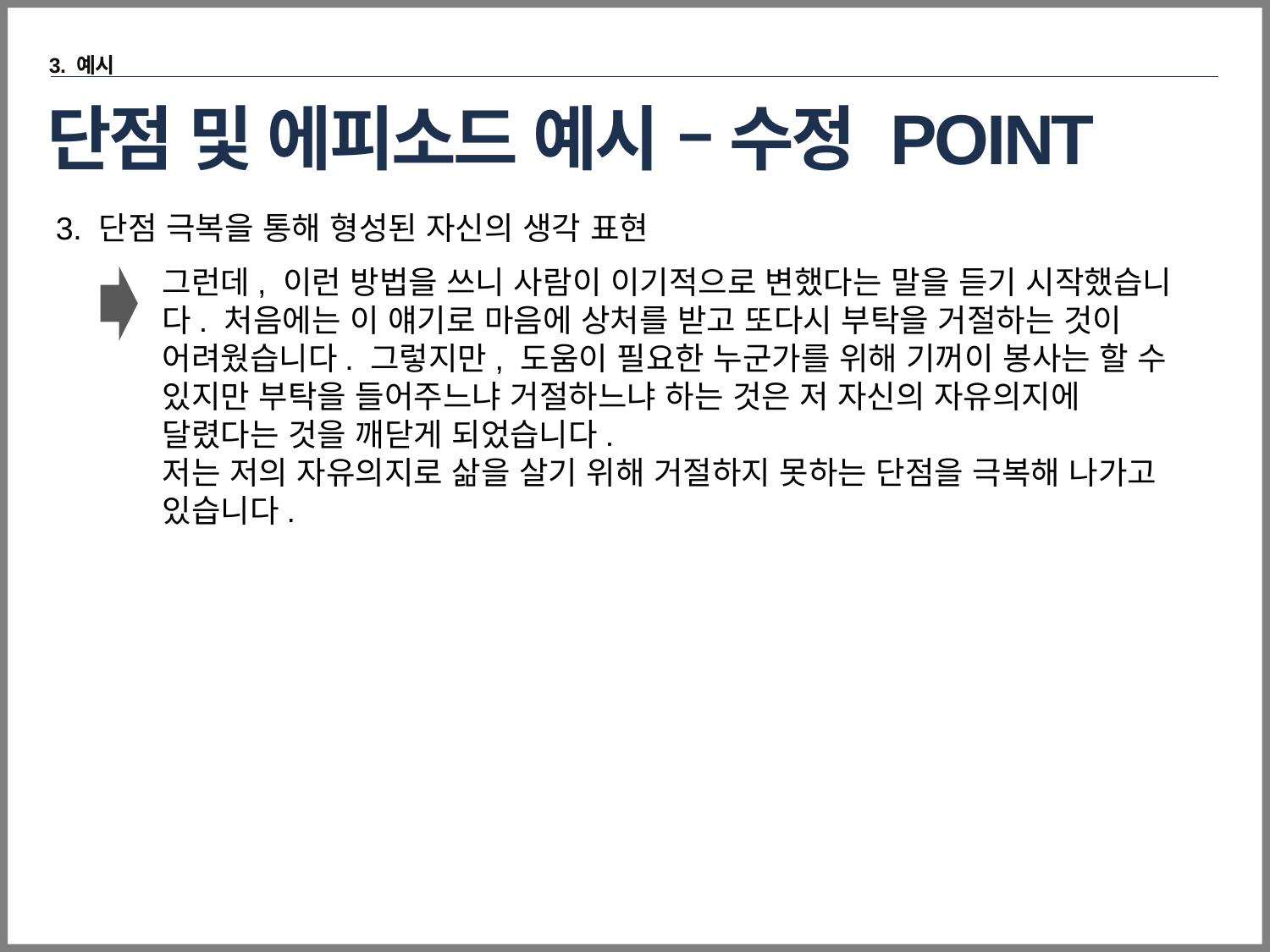

3. 예시
# 단점 및 에피소드 예시 – 수정 POINT
3. 단점 극복을 통해 형성된 자신의 생각 표현
그런데, 이런 방법을 쓰니 사람이 이기적으로 변했다는 말을 듣기 시작했습니다. 처음에는 이 얘기로 마음에 상처를 받고 또다시 부탁을 거절하는 것이 어려웠습니다. 그렇지만, 도움이 필요한 누군가를 위해 기꺼이 봉사는 할 수 있지만 부탁을 들어주느냐 거절하느냐 하는 것은 저 자신의 자유의지에 달렸다는 것을 깨닫게 되었습니다.
저는 저의 자유의지로 삶을 살기 위해 거절하지 못하는 단점을 극복해 나가고 있습니다.